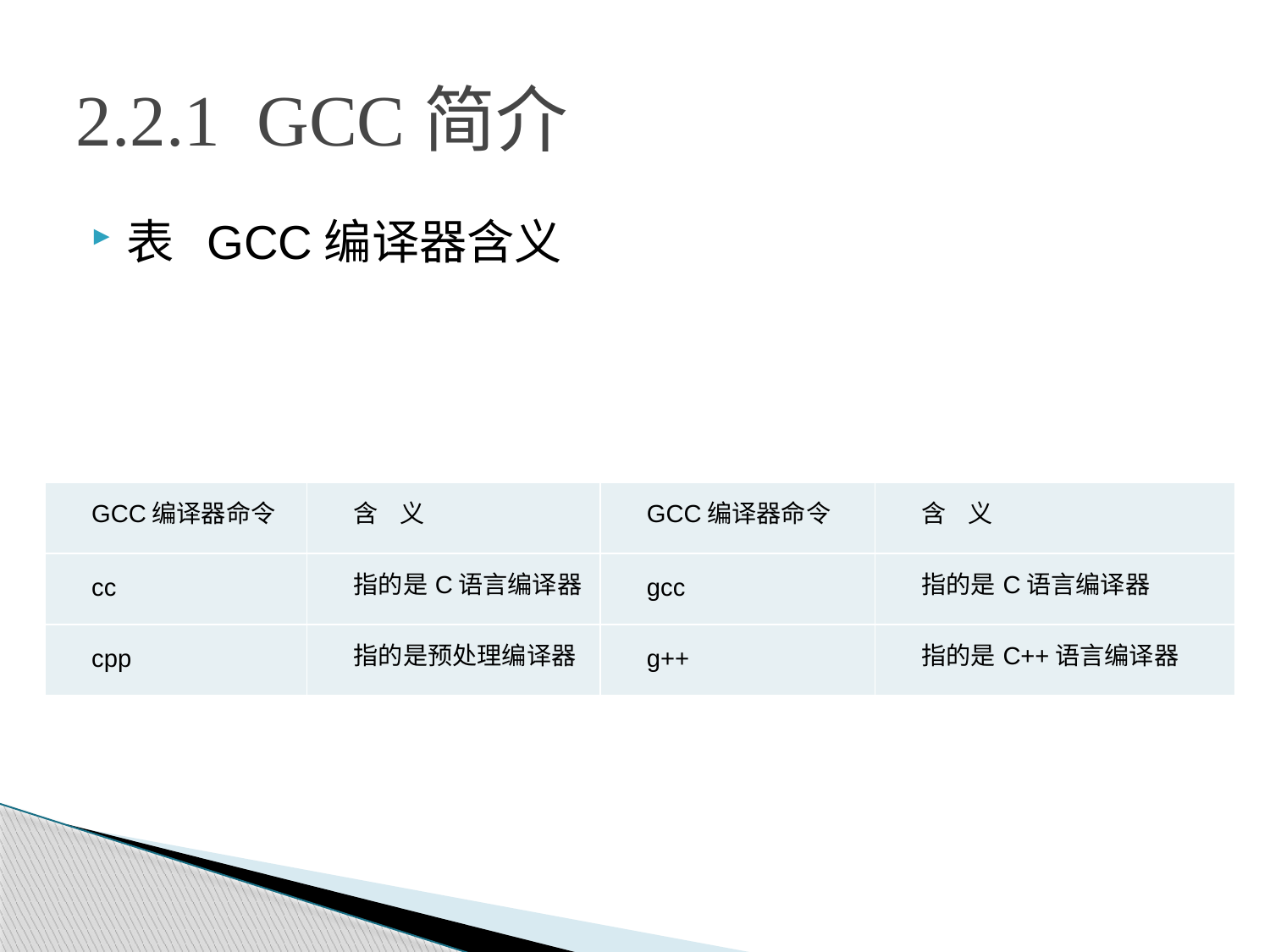

# 2.2.1  GCC简介
表  GCC编译器含义
| GCC编译器命令 | 含 义 | GCC编译器命令 | 含 义 |
| --- | --- | --- | --- |
| cc | 指的是C语言编译器 | gcc | 指的是C语言编译器 |
| cpp | 指的是预处理编译器 | g++ | 指的是C++语言编译器 |